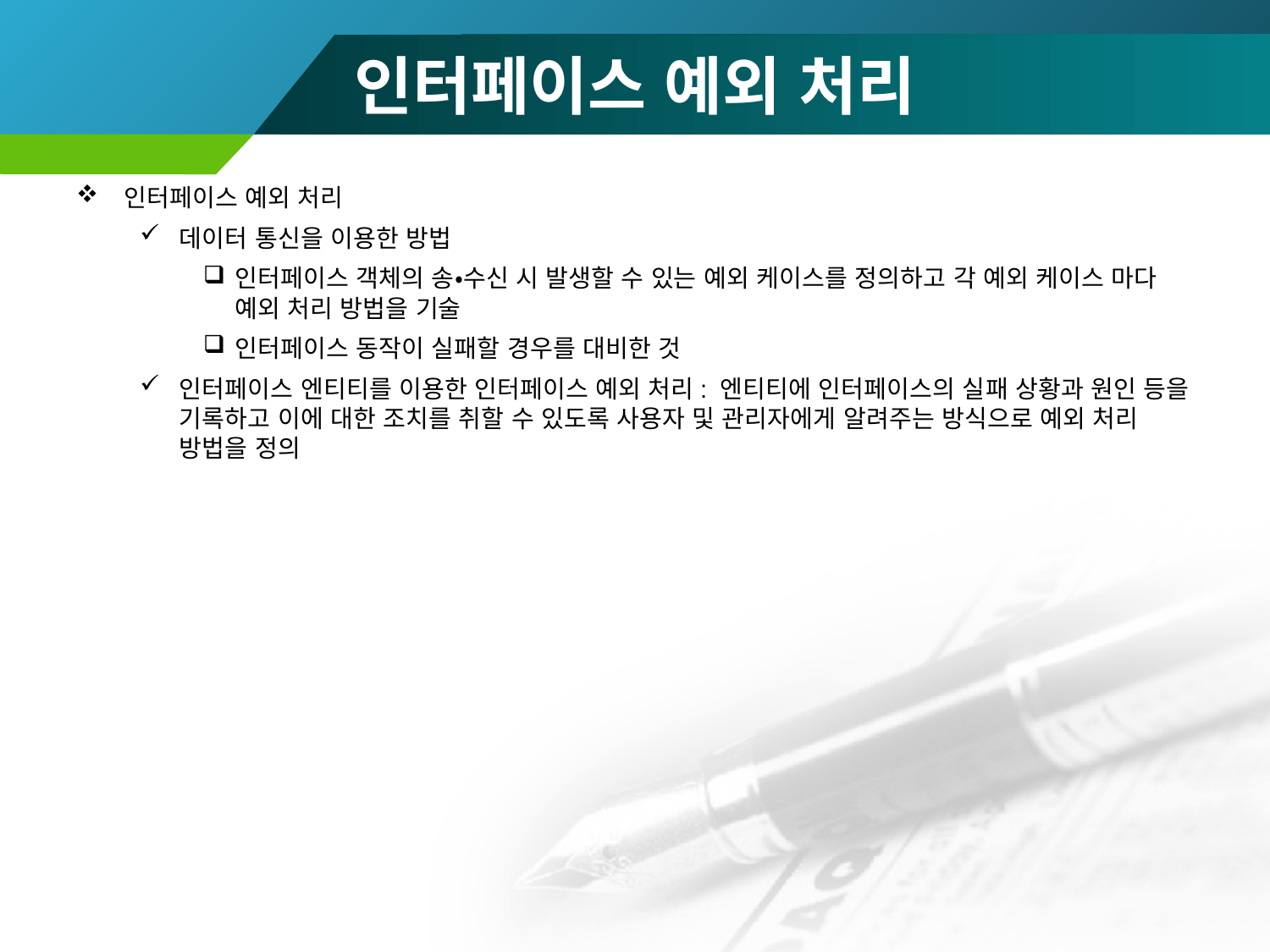

# 인터페이스 예외 처리
인터페이스 예외 처리
데이터 통신을 이용한 방법
인터페이스 객체의 송•수신 시 발생할 수 있는 예외 케이스를 정의하고 각 예외 케이스 마다 예외 처리 방법을 기술
인터페이스 동작이 실패할 경우를 대비한 것
인터페이스 엔티티를 이용한 인터페이스 예외 처리: 엔티티에 인터페이스의 실패 상황과 원인 등을 기록하고 이에 대한 조치를 취할 수 있도록 사용자 및 관리자에게 알려주는 방식으로 예외 처리 방법을 정의